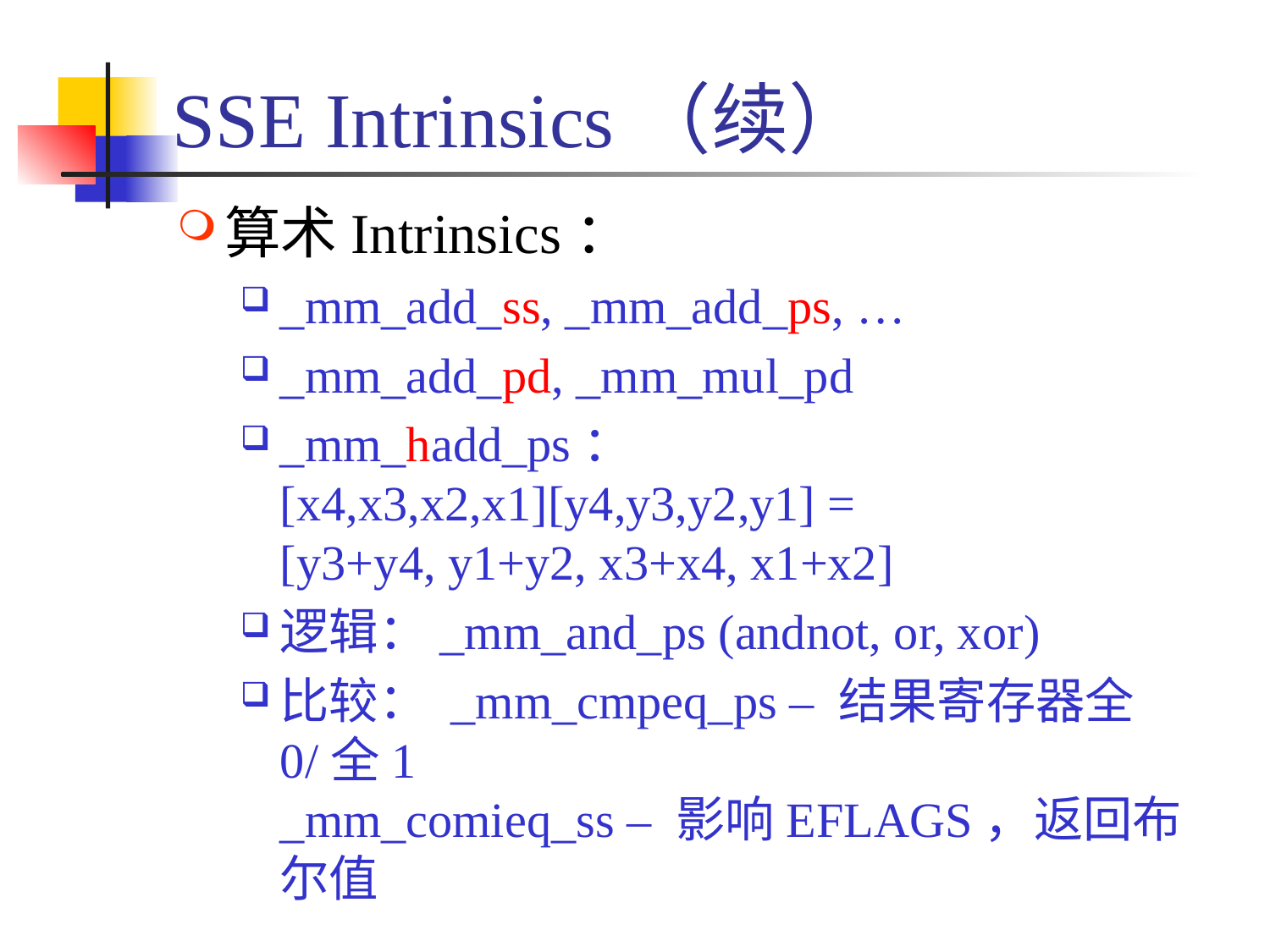

# SSE Intrinsics（续）
算术Intrinsics：
_mm_add_ss, _mm_add_ps, …
_mm_add_pd, _mm_mul_pd
_mm_hadd_ps：
[x4,x3,x2,x1][y4,y3,y2,y1] =
[y3+y4, y1+y2, x3+x4, x1+x2]
逻辑：_mm_and_ps (andnot, or, xor)
比较： _mm_cmpeq_ps – 结果寄存器全0/全1
_mm_comieq_ss – 影响EFLAGS，返回布尔值